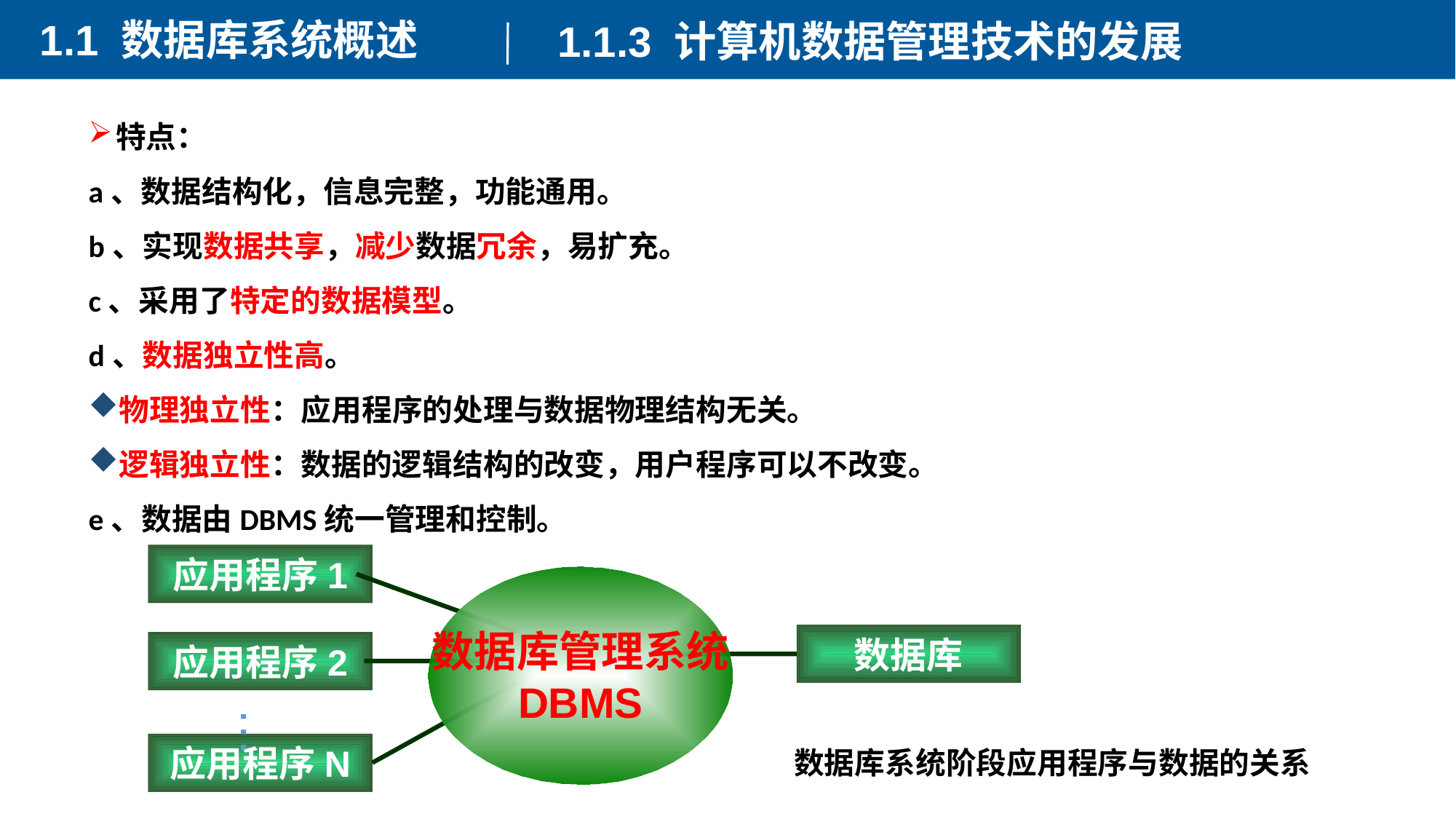

1.1 数据库系统概述
1.1.3 计算机数据管理技术的发展
特点：
a、数据结构化，信息完整，功能通用。
b、实现数据共享，减少数据冗余，易扩充。
c、采用了特定的数据模型。
d、数据独立性高。
物理独立性：应用程序的处理与数据物理结构无关。
逻辑独立性：数据的逻辑结构的改变，用户程序可以不改变。
e、数据由DBMS统一管理和控制。
应用程序1
数据库管理系统
DBMS

数据库
应用程序2

…
应用程序N
数据库系统阶段应用程序与数据的关系